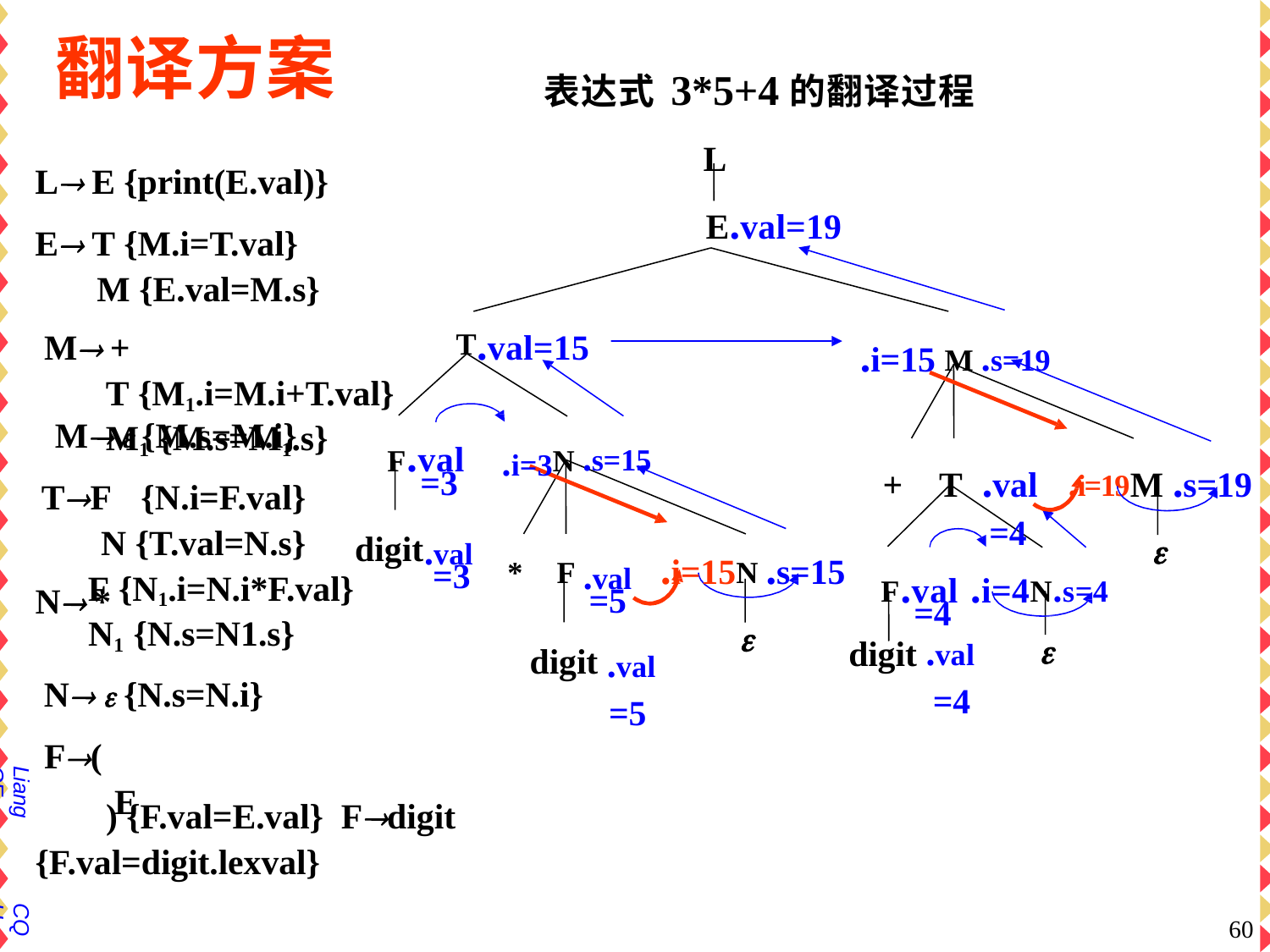

表达式3*5+4的翻译过程
L
# 翻译方案
L→ E {print(E.val)}  E→ T {M.i=T.val}
M {E.val=M.s}  M→ +
T {M1.i=M.i+T.val}  M1 {M.s=M1.s}

E.val=19

T.val=15
.i=15 M .s=19

M→ ε {M.s=M.i}  T→F	{N.i=F.val}  N {T.val=N.s}
N→ *

F.val	.i=3N .s=15
+	T	.val	.i=19M .s=19
=4
=3

digit.val

*	F .val	.i=15N .s=15
ε

F.val .i=4N.s=4
=3
F {N1.i=N.i*F.val}  N1 {N.s=N1.s}
N→ ε {N.s=N.i}  F→(
E

=5

=4

digit .val
=5
ε
ε
digit .val
=4
Liang GE
) {F.val=E.val}  F→digit {F.val=digit.lexval}
CQU
60